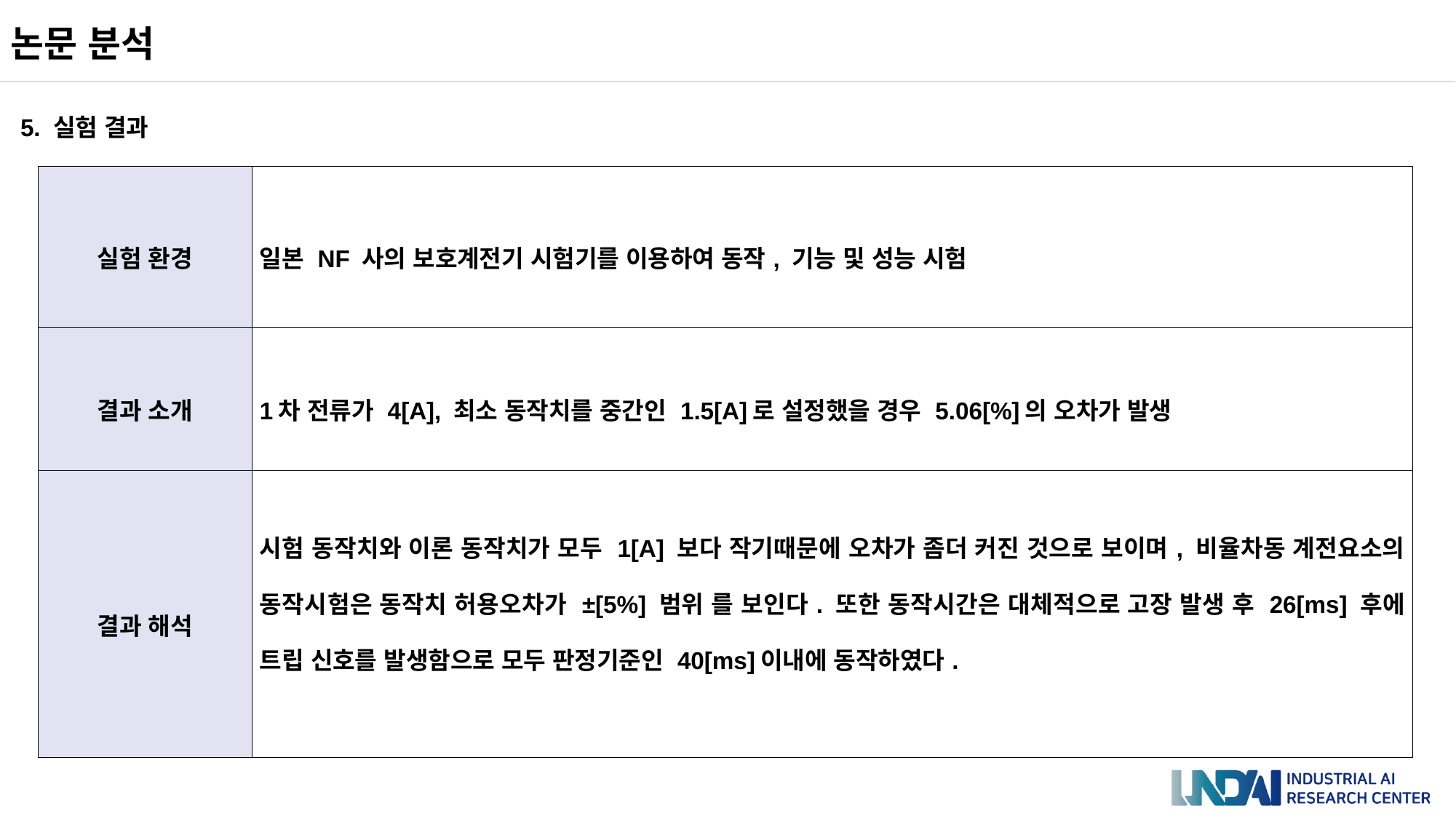

논문 분석
5. 실험 결과

| 실험 환경 | 일본 NF 사의 보호계전기 시험기를 이용하여 동작, 기능 및 성능 시험 |
| --- | --- |
| 결과 소개 | 1차 전류가 4[A], 최소 동작치를 중간인 1.5[A]로 설정했을 경우 5.06[%]의 오차가 발생 |
| 결과 해석 | 시험 동작치와 이론 동작치가 모두 1[A] 보다 작기때문에 오차가 좀더 커진 것으로 보이며, 비율차동 계전요소의 동작시험은 동작치 허용오차가 ±[5%] 범위 를 보인다. 또한 동작시간은 대체적으로 고장 발생 후 26[ms] 후에 트립 신호를 발생함으로 모두 판정기준인 40[ms]이내에 동작하였다. |